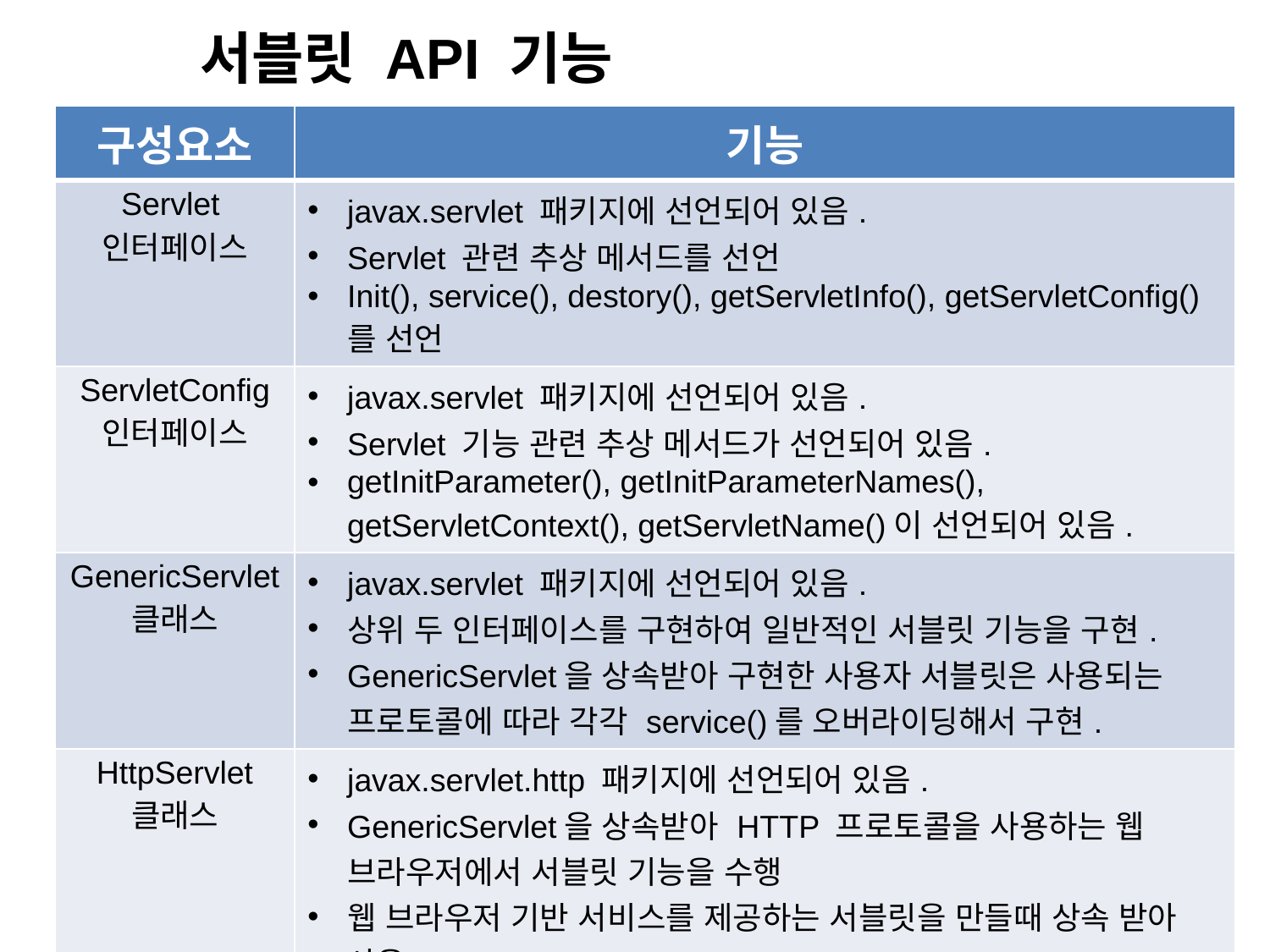

서블릿 API 기능
| 구성요소 | 기능 |
| --- | --- |
| Servlet 인터페이스 | javax.servlet 패키지에 선언되어 있음. Servlet 관련 추상 메서드를 선언 Init(), service(), destory(), getServletInfo(), getServletConfig()를 선언 |
| ServletConfig 인터페이스 | javax.servlet 패키지에 선언되어 있음. Servlet 기능 관련 추상 메서드가 선언되어 있음. getInitParameter(), getInitParameterNames(), getServletContext(), getServletName()이 선언되어 있음. |
| GenericServlet 클래스 | javax.servlet 패키지에 선언되어 있음. 상위 두 인터페이스를 구현하여 일반적인 서블릿 기능을 구현. GenericServlet을 상속받아 구현한 사용자 서블릿은 사용되는 프로토콜에 따라 각각 service()를 오버라이딩해서 구현. |
| HttpServlet 클래스 | javax.servlet.http 패키지에 선언되어 있음. GenericServlet을 상속받아 HTTP 프로토콜을 사용하는 웹 브라우저에서 서블릿 기능을 수행 웹 브라우저 기반 서비스를 제공하는 서블릿을 만들때 상속 받아 사용. 요청 시 service()가 호출되면서 요청 방식에 따라 doGet()이나 doPost()가 차례대로 호출 됩니다. |